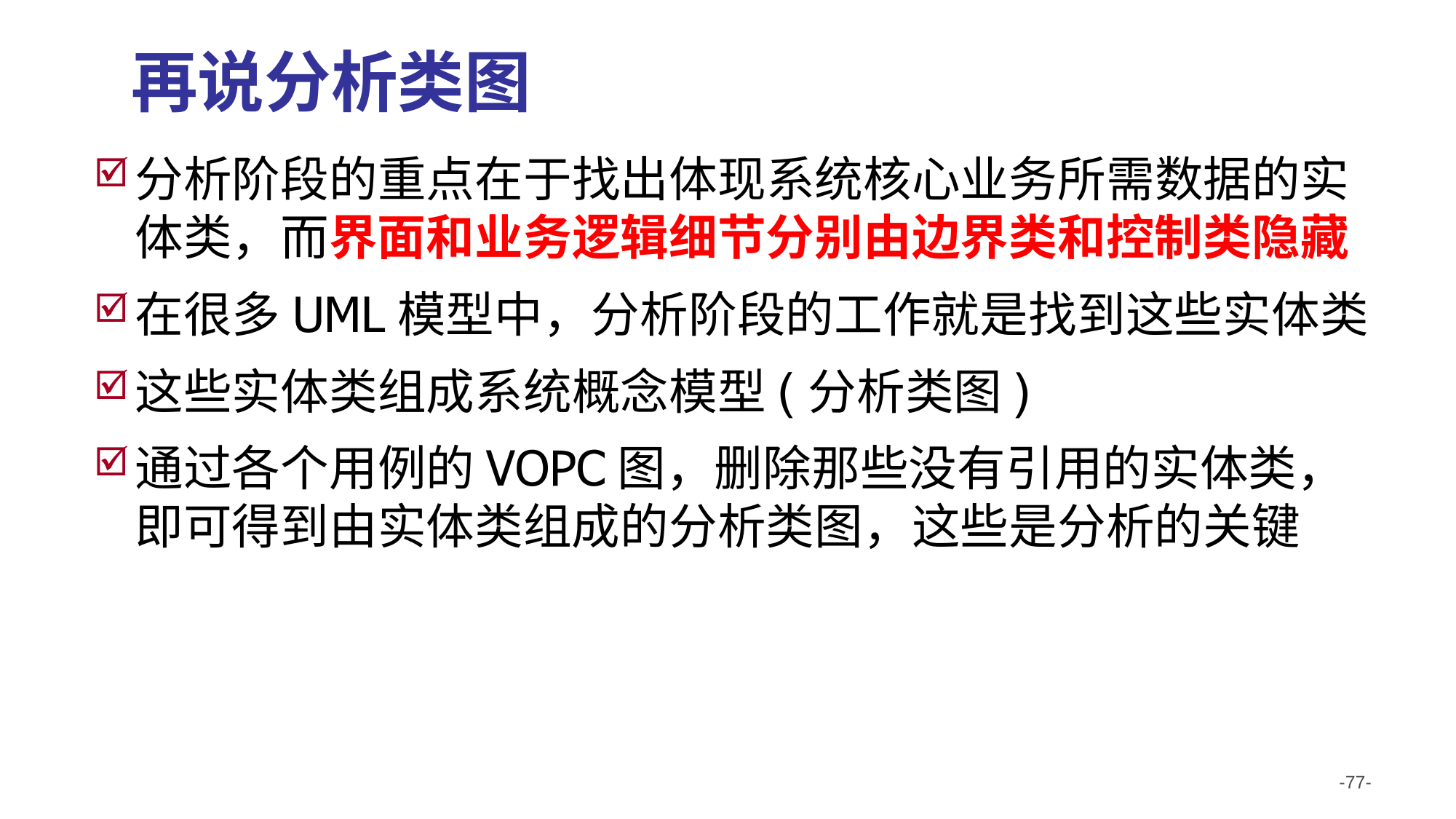

# 再说分析类图
分析阶段的重点在于找出体现系统核心业务所需数据的实体类，而界面和业务逻辑细节分别由边界类和控制类隐藏
在很多UML模型中，分析阶段的工作就是找到这些实体类
这些实体类组成系统概念模型(分析类图)
通过各个用例的VOPC图，删除那些没有引用的实体类，即可得到由实体类组成的分析类图，这些是分析的关键
-77-